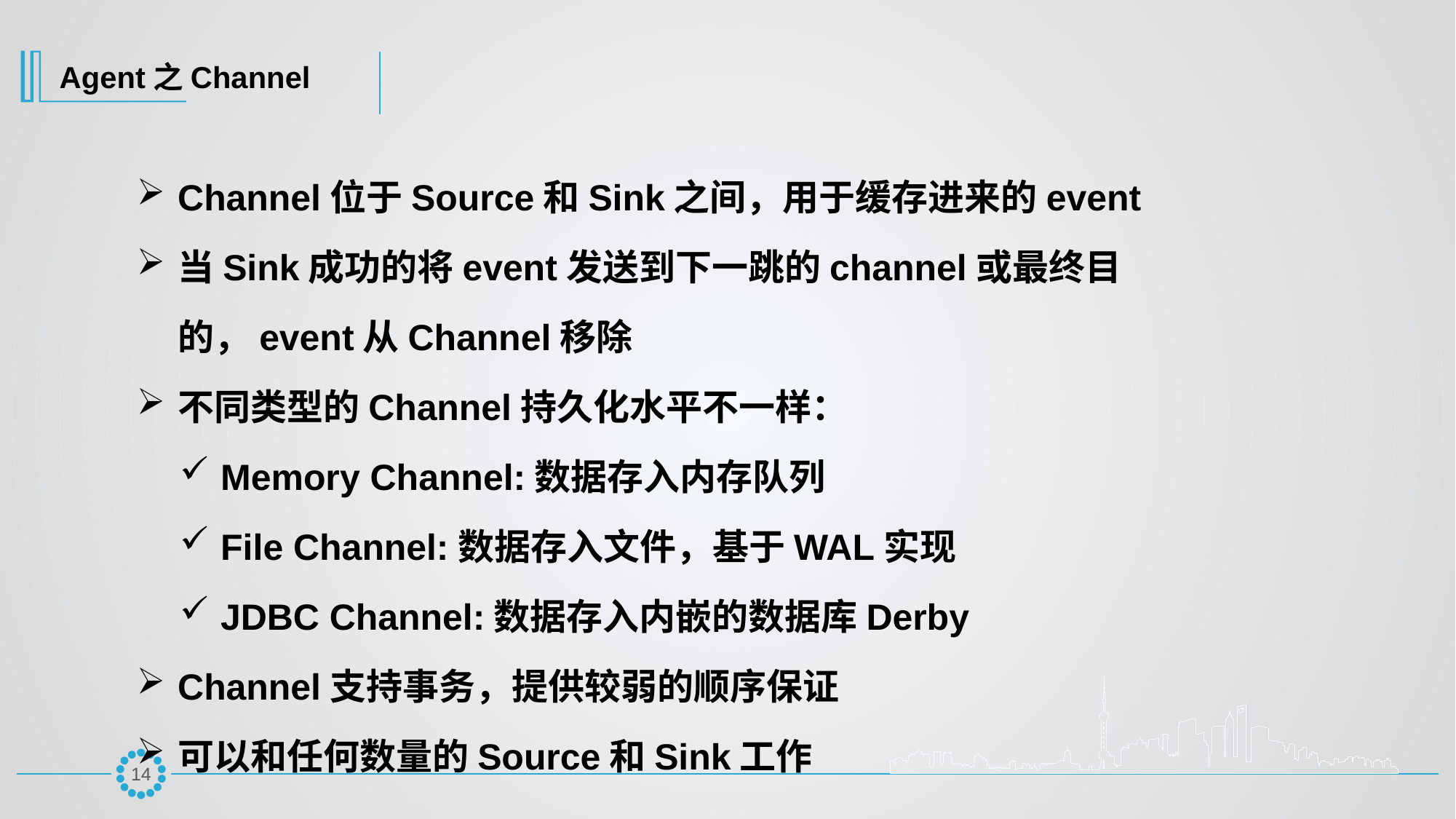

Agent之Channel
Channel位于Source和Sink之间，用于缓存进来的event
当Sink成功的将event发送到下一跳的channel或最终目的，event从Channel移除
不同类型的Channel持久化水平不一样：
Memory Channel:数据存入内存队列
File Channel:数据存入文件，基于WAL实现
JDBC Channel:数据存入内嵌的数据库Derby
Channel支持事务，提供较弱的顺序保证
可以和任何数量的Source和Sink工作
14